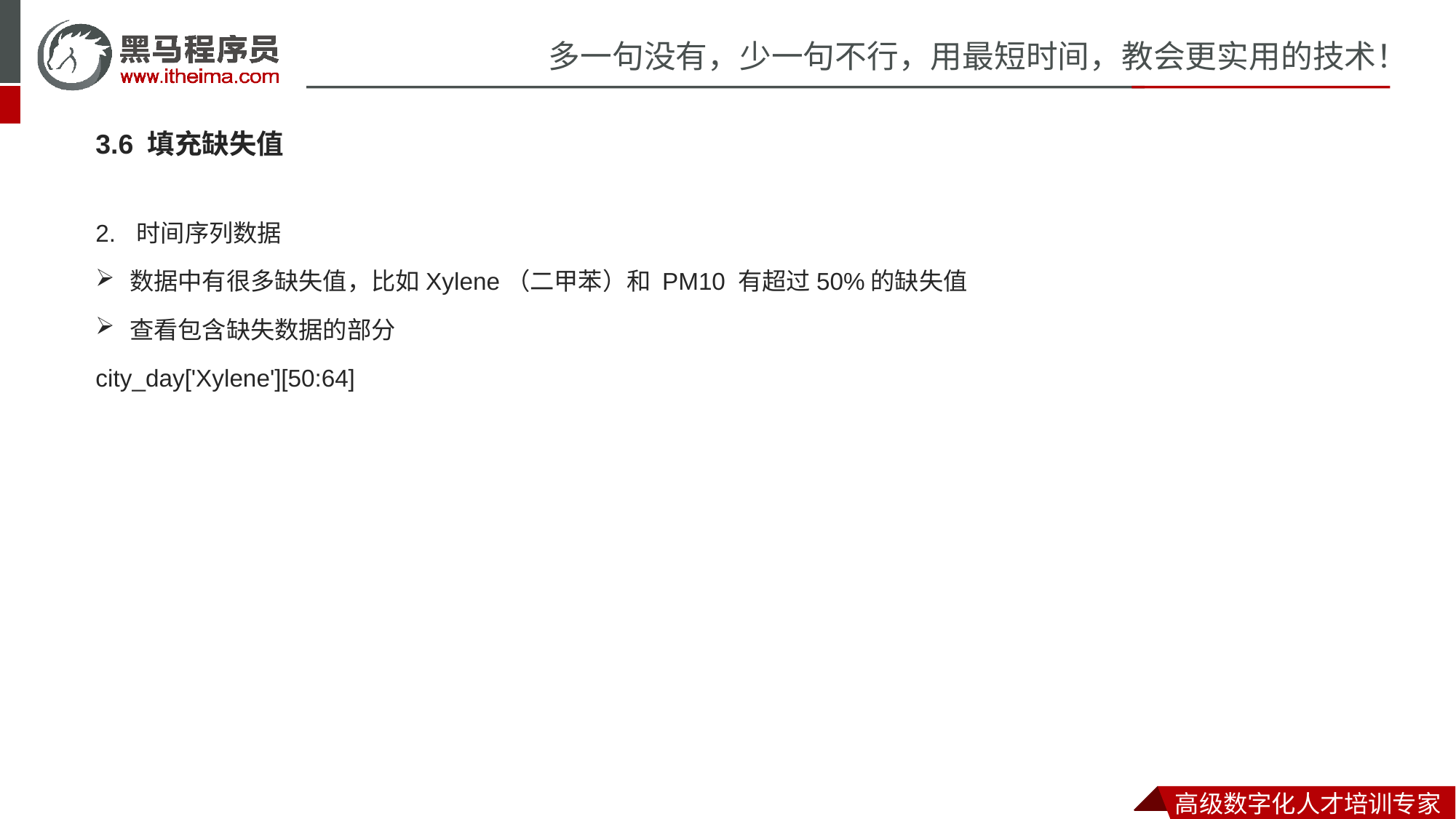

3.6 填充缺失值
时间序列数据
数据中有很多缺失值，比如Xylene（二甲苯）和 PM10 有超过50%的缺失值
查看包含缺失数据的部分
city_day['Xylene'][50:64]